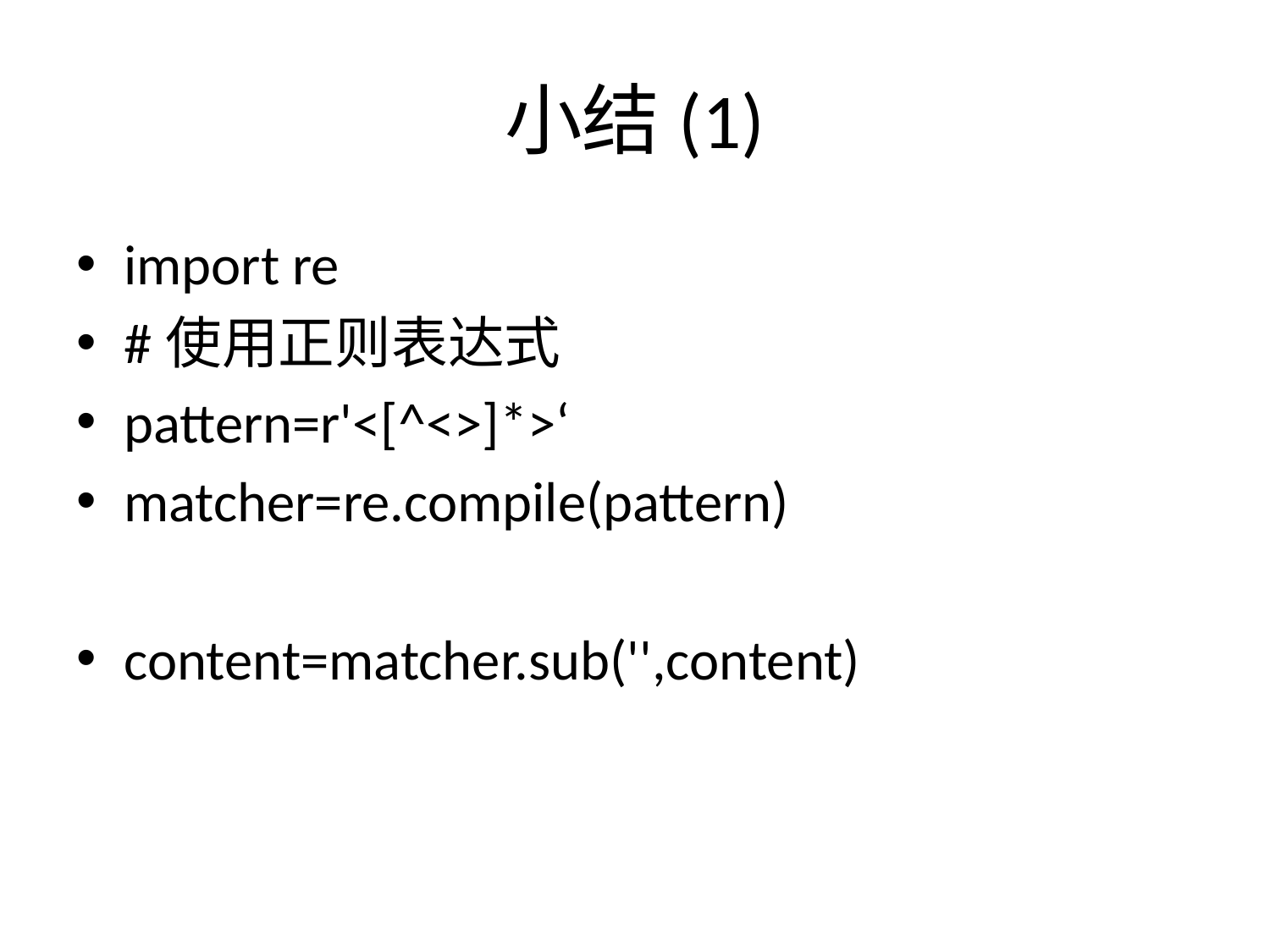

# 小结(1)
import re
#使用正则表达式
pattern=r'<[^<>]*>‘
matcher=re.compile(pattern)

content=matcher.sub('',content)